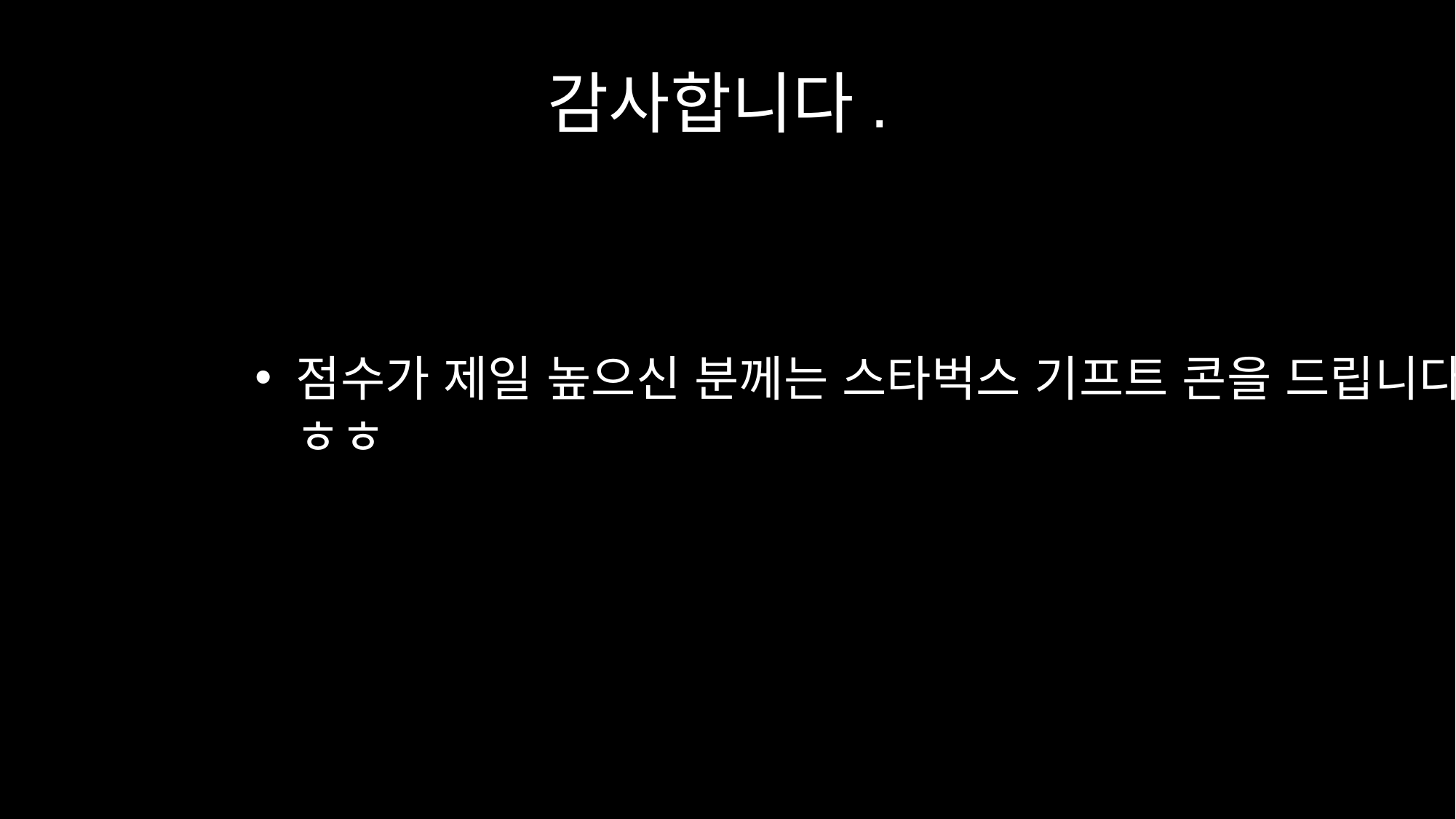

# 감사합니다.
점수가 제일 높으신 분께는 스타벅스 기프트 콘을 드립니다.ㅎㅎ